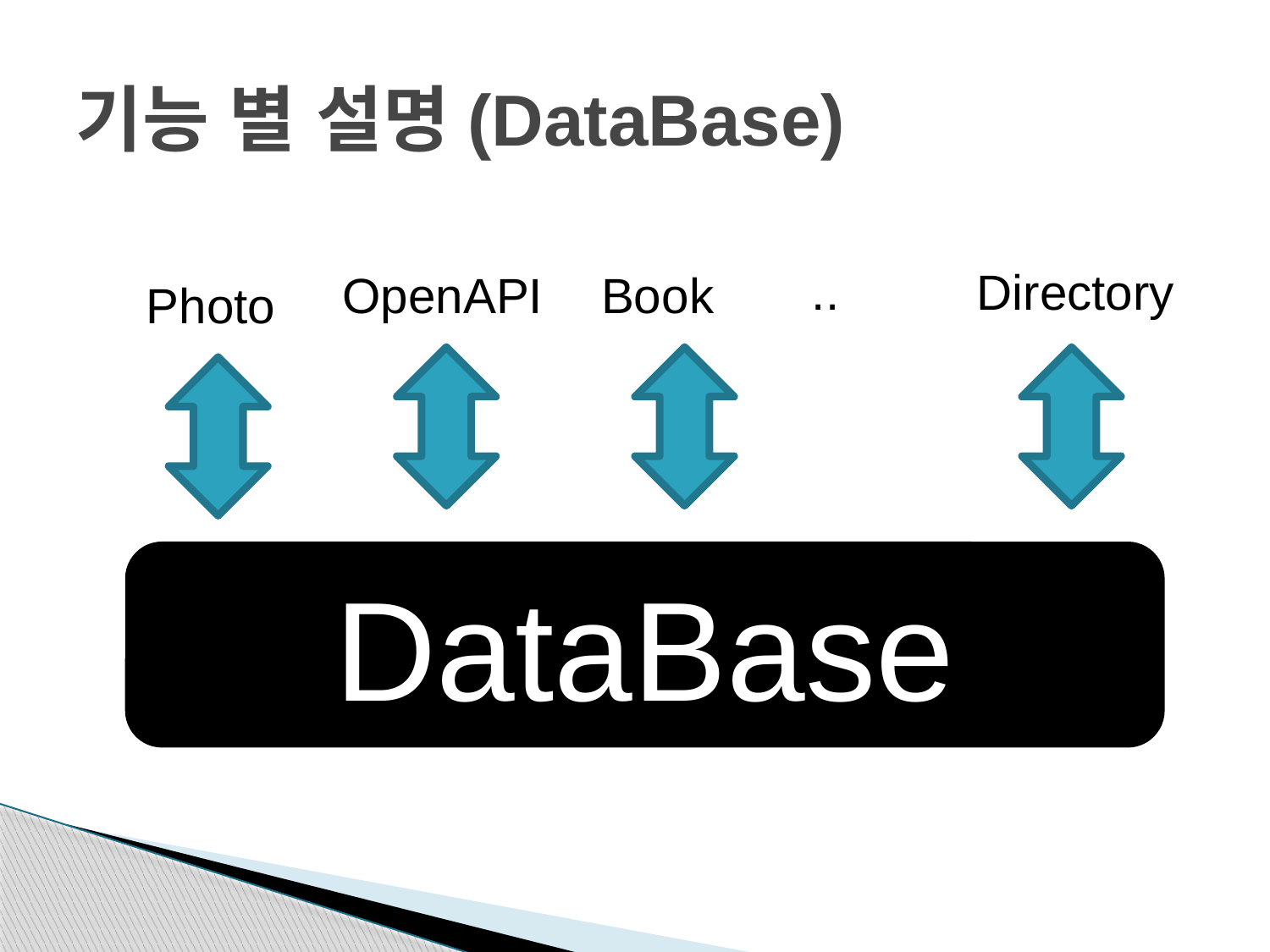

# 기능 별 설명(DataBase)
..          Directory
OpenAPI
Book
Photo

DataBase